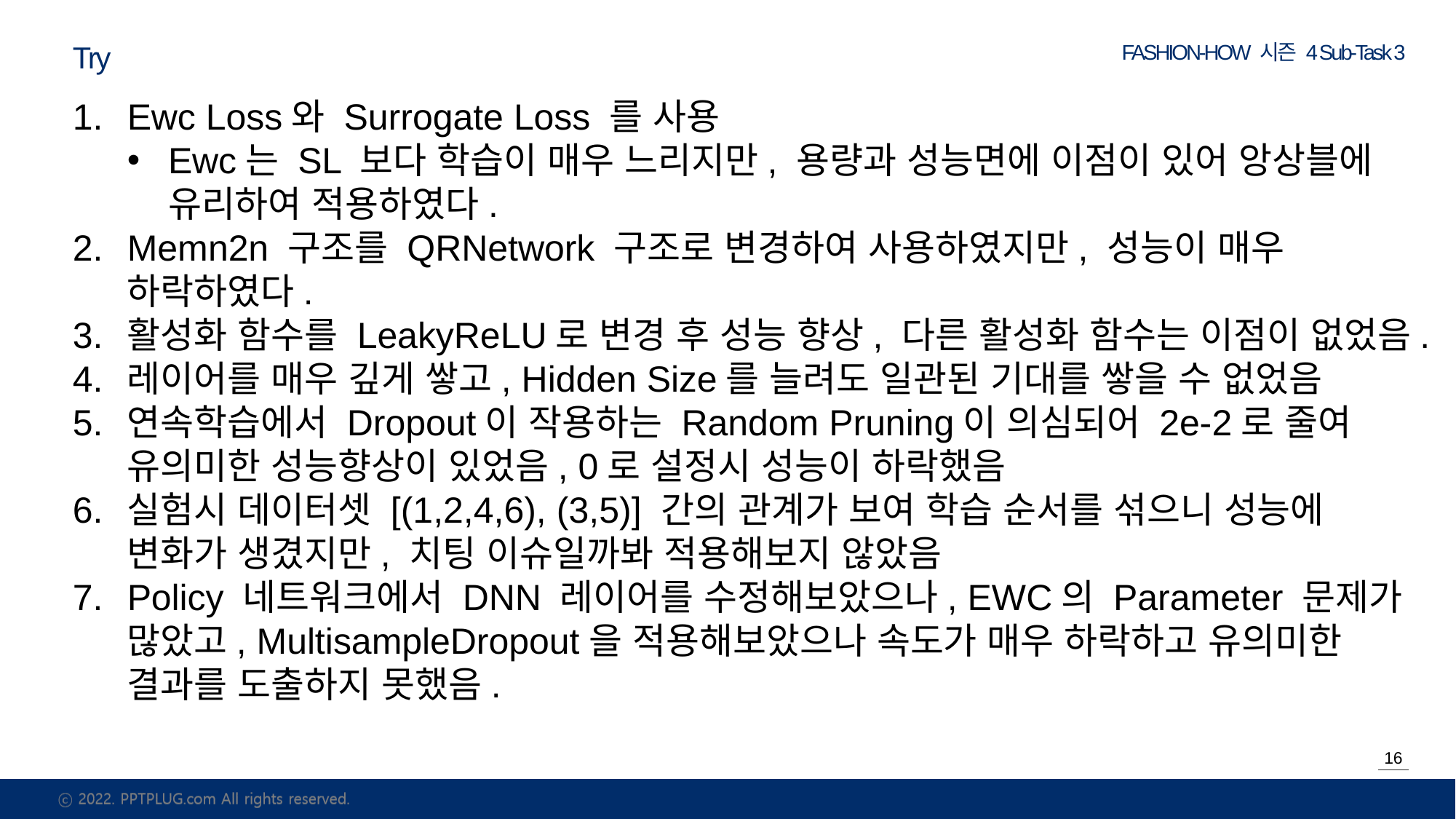

Try
Ewc Loss와 Surrogate Loss 를 사용
Ewc는 SL 보다 학습이 매우 느리지만, 용량과 성능면에 이점이 있어 앙상블에 유리하여 적용하였다.
Memn2n 구조를 QRNetwork 구조로 변경하여 사용하였지만, 성능이 매우 하락하였다.
활성화 함수를 LeakyReLU로 변경 후 성능 향상, 다른 활성화 함수는 이점이 없었음.
레이어를 매우 깊게 쌓고, Hidden Size를 늘려도 일관된 기대를 쌓을 수 없었음
연속학습에서 Dropout이 작용하는 Random Pruning이 의심되어 2e-2로 줄여 유의미한 성능향상이 있었음, 0로 설정시 성능이 하락했음
실험시 데이터셋 [(1,2,4,6), (3,5)] 간의 관계가 보여 학습 순서를 섞으니 성능에 변화가 생겼지만, 치팅 이슈일까봐 적용해보지 않았음
Policy 네트워크에서 DNN 레이어를 수정해보았으나, EWC의 Parameter 문제가 많았고, MultisampleDropout을 적용해보았으나 속도가 매우 하락하고 유의미한 결과를 도출하지 못했음.